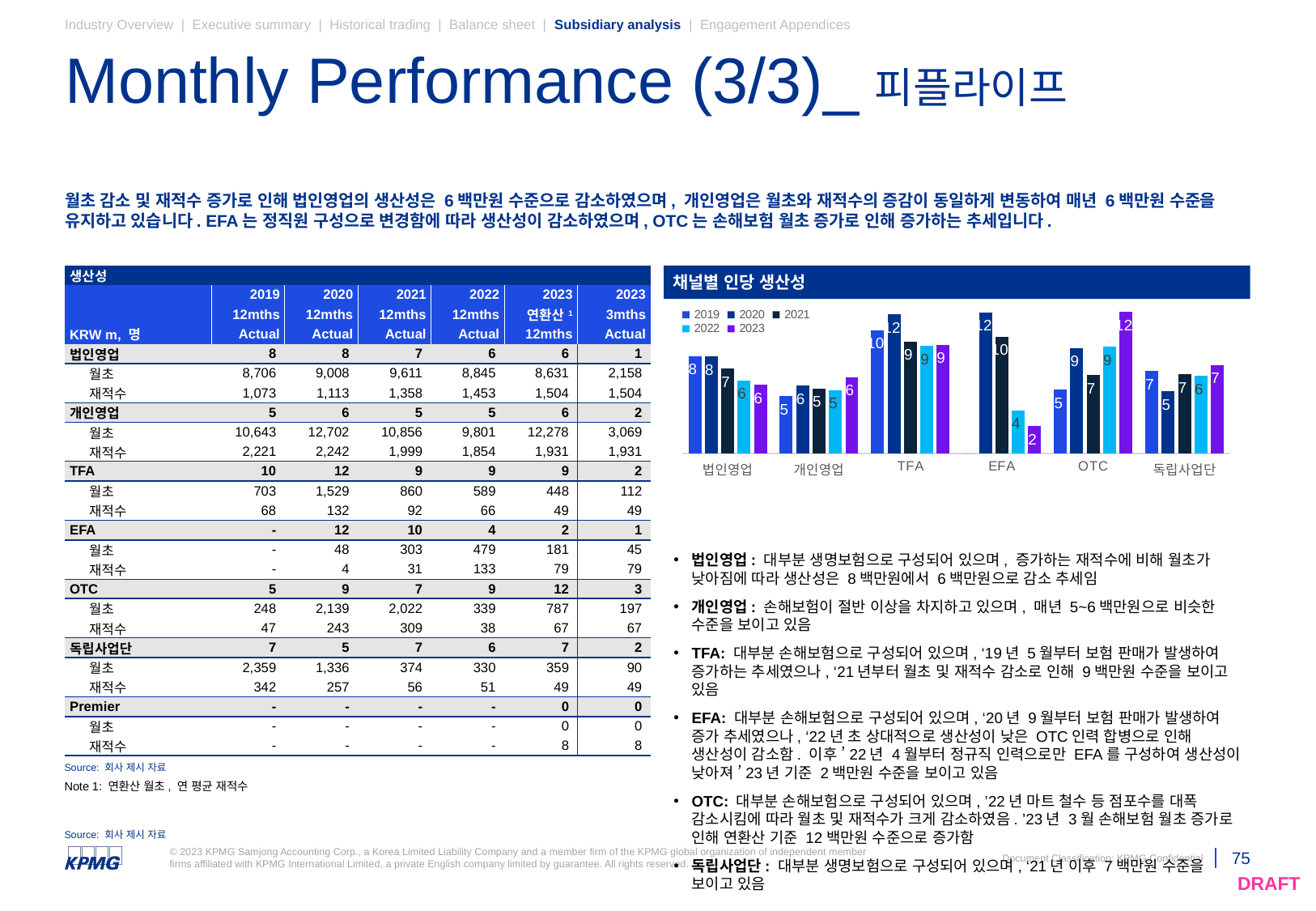

Industry Overview  |  Executive summary  |  Historical trading  |  Balance sheet  |  Subsidiary analysis  |  Engagement Appendices
# Monthly Performance (3/3)_피플라이프
월초 감소 및 재적수 증가로 인해 법인영업의 생산성은 6백만원 수준으로 감소하였으며, 개인영업은 월초와 재적수의 증감이 동일하게 변동하여 매년 6백만원 수준을 유지하고 있습니다. EFA는 정직원 구성으로 변경함에 따라 생산성이 감소하였으며, OTC는 손해보험 월초 증가로 인해 증가하는 추세입니다.
| 생산성 |  |  |  |  |  |  |  |
| --- | --- | --- | --- | --- | --- | --- | --- |
|  |  | 2019 | 2020 | 2021 | 2022 | 2023 | 2023 |
|  |  | 12mths | 12mths | 12mths | 12mths | 연환산1 | 3mths |
| KRW m, 명 |  | Actual | Actual | Actual | Actual | 12mths | Actual |
| 법인영업 |  | 8 | 8 | 7 | 6 | 6 | 1 |
|  | 월초 | 8,706 | 9,008 | 9,611 | 8,845 | 8,631 | 2,158 |
|  | 재적수 | 1,073 | 1,113 | 1,358 | 1,453 | 1,504 | 1,504 |
| 개인영업 |  | 5 | 6 | 5 | 5 | 6 | 2 |
|  | 월초 | 10,643 | 12,702 | 10,856 | 9,801 | 12,278 | 3,069 |
|  | 재적수 | 2,221 | 2,242 | 1,999 | 1,854 | 1,931 | 1,931 |
| TFA |  | 10 | 12 | 9 | 9 | 9 | 2 |
|  | 월초 | 703 | 1,529 | 860 | 589 | 448 | 112 |
|  | 재적수 | 68 | 132 | 92 | 66 | 49 | 49 |
| EFA |  | - | 12 | 10 | 4 | 2 | 1 |
|  | 월초 | - | 48 | 303 | 479 | 181 | 45 |
|  | 재적수 | - | 4 | 31 | 133 | 79 | 79 |
| OTC |  | 5 | 9 | 7 | 9 | 12 | 3 |
|  | 월초 | 248 | 2,139 | 2,022 | 339 | 787 | 197 |
|  | 재적수 | 47 | 243 | 309 | 38 | 67 | 67 |
| 독립사업단 |  | 7 | 5 | 7 | 6 | 7 | 2 |
|  | 월초 | 2,359 | 1,336 | 374 | 330 | 359 | 90 |
|  | 재적수 | 342 | 257 | 56 | 51 | 49 | 49 |
| Premier |  | - | - | - | - | 0 | 0 |
|  | 월초 | - | - | - | - | 0 | 0 |
|  | 재적수 | - | - | - | - | 8 | 8 |
채널별 인당 생산성

### Chart

| Category | 2019 | 2020 | 2021 | 2022 | 2023 |
|---|---|---|---|---|---|
| 법인영업 | 8.117267019114218 | 8.093162517520216 | 7.0774657789505975 | 6.0890386652134 | 5.740272912436268 |
| 개인영업 | 4.791599986943799 | 5.665233404296439 | 5.430641939222143 | 5.2860931485842695 | 6.3572120711080435 |
| TFA | 10.28555148292683 | 11.623442561114627 | 9.331673273056056 | 8.987843573062264 | 9.07104227027027 |
| EFA | 0.0 | 11.78798448979592 | 9.733243431635389 | 3.609278805782526 | 2.286327544303797 |
| OTC | 5.309459422459892 | 8.805536072727275 | 6.545936678715943 | 8.921672631578948 | 11.80008138 |
| 독립사업단 | 6.900923447098977 | 5.19367084159378 | 6.633119237813887 | 6.474184576104746 | 7.375759726027398 |

법인영업: 대부분 생명보험으로 구성되어 있으며, 증가하는 재적수에 비해 월초가 낮아짐에 따라 생산성은 8백만원에서 6백만원으로 감소 추세임
개인영업: 손해보험이 절반 이상을 차지하고 있으며, 매년 5~6백만원으로 비슷한 수준을 보이고 있음
TFA: 대부분 손해보험으로 구성되어 있으며, ‘19년 5월부터 보험 판매가 발생하여 증가하는 추세였으나, ‘21년부터 월초 및 재적수 감소로 인해 9백만원 수준을 보이고 있음
EFA: 대부분 손해보험으로 구성되어 있으며, ‘20년 9월부터 보험 판매가 발생하여 증가 추세였으나, ‘22년 초 상대적으로 생산성이 낮은 OTC인력 합병으로 인해 생산성이 감소함. 이후 ’22년 4월부터 정규직 인력으로만 EFA를 구성하여 생산성이 낮아져 ’23년 기준 2백만원 수준을 보이고 있음
OTC: 대부분 손해보험으로 구성되어 있으며, ’22년 마트 철수 등 점포수를 대폭 감소시킴에 따라 월초 및 재적수가 크게 감소하였음. ’23년 3월 손해보험 월초 증가로 인해 연환산 기준 12백만원 수준으로 증가함
독립사업단: 대부분 생명보험으로 구성되어 있으며, ‘21년 이후 7백만원 수준을 보이고 있음

Source: 회사 제시 자료
Note 1: 연환산 월초, 연 평균 재적수
Source: 회사 제시 자료